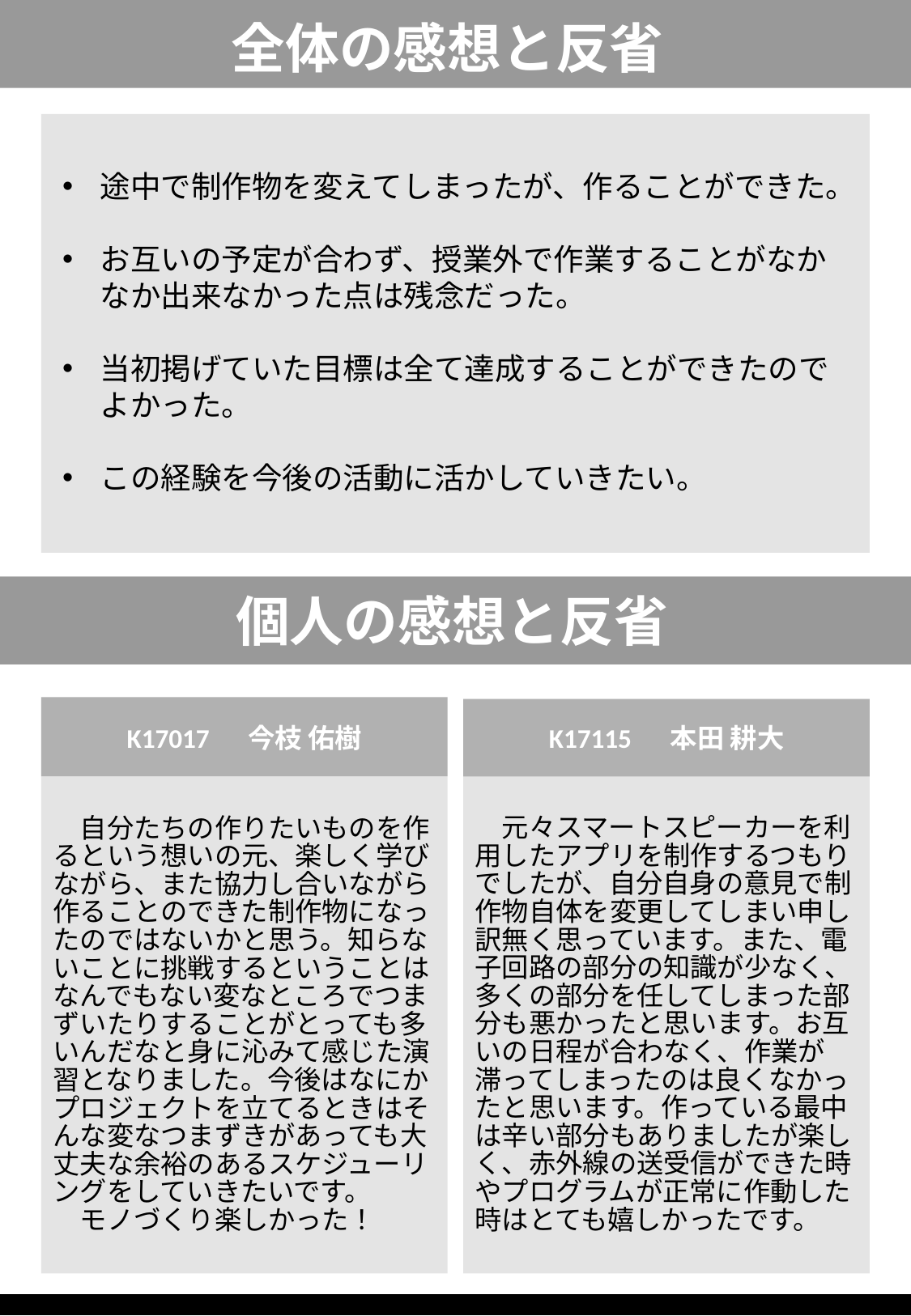

全体の感想と反省

途中で制作物を変えてしまったが、作ることができた。

お互いの予定が合わず、授業外で作業することがなかなか出来なかった点は残念だった。

当初掲げていた目標は全て達成することができたのでよかった。

この経験を今後の活動に活かしていきたい。

個人の感想と反省

K17017	今枝 佑樹
K17115	本田 耕大
　元々スマートスピーカーを利用したアプリを制作するつもりでしたが、自分自身の意見で制作物自体を変更してしまい申し訳無く思っています。また、電子回路の部分の知識が少なく、多くの部分を任してしまった部分も悪かったと思います。お互いの日程が合わなく、作業が滞ってしまったのは良くなかったと思います。作っている最中は辛い部分もありましたが楽しく、赤外線の送受信ができた時やプログラムが正常に作動した時はとても嬉しかったです。
　自分たちの作りたいものを作るという想いの元、楽しく学びながら、また協力し合いながら作ることのできた制作物になったのではないかと思う。知らないことに挑戦するということはなんでもない変なところでつまずいたりすることがとっても多いんだなと身に沁みて感じた演習となりました。今後はなにかプロジェクトを立てるときはそんな変なつまずきがあっても大丈夫な余裕のあるスケジューリングをしていきたいです。
　モノづくり楽しかった！